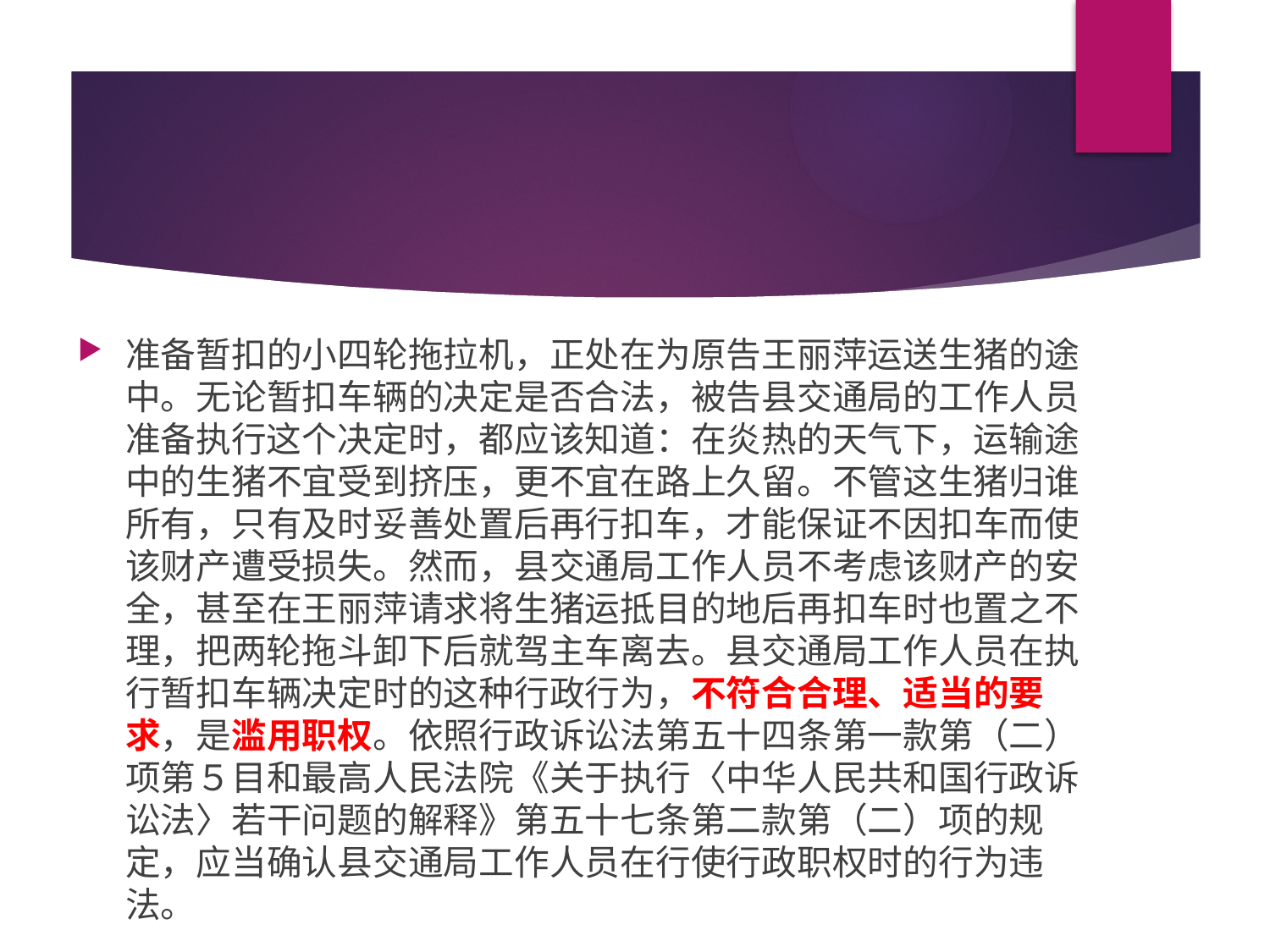

#
准备暂扣的小四轮拖拉机，正处在为原告王丽萍运送生猪的途中。无论暂扣车辆的决定是否合法，被告县交通局的工作人员准备执行这个决定时，都应该知道：在炎热的天气下，运输途中的生猪不宜受到挤压，更不宜在路上久留。不管这生猪归谁所有，只有及时妥善处置后再行扣车，才能保证不因扣车而使该财产遭受损失。然而，县交通局工作人员不考虑该财产的安全，甚至在王丽萍请求将生猪运抵目的地后再扣车时也置之不理，把两轮拖斗卸下后就驾主车离去。县交通局工作人员在执行暂扣车辆决定时的这种行政行为，不符合合理、适当的要求，是滥用职权。依照行政诉讼法第五十四条第一款第（二）项第５目和最高人民法院《关于执行〈中华人民共和国行政诉讼法〉若干问题的解释》第五十七条第二款第（二）项的规定，应当确认县交通局工作人员在行使行政职权时的行为违法。